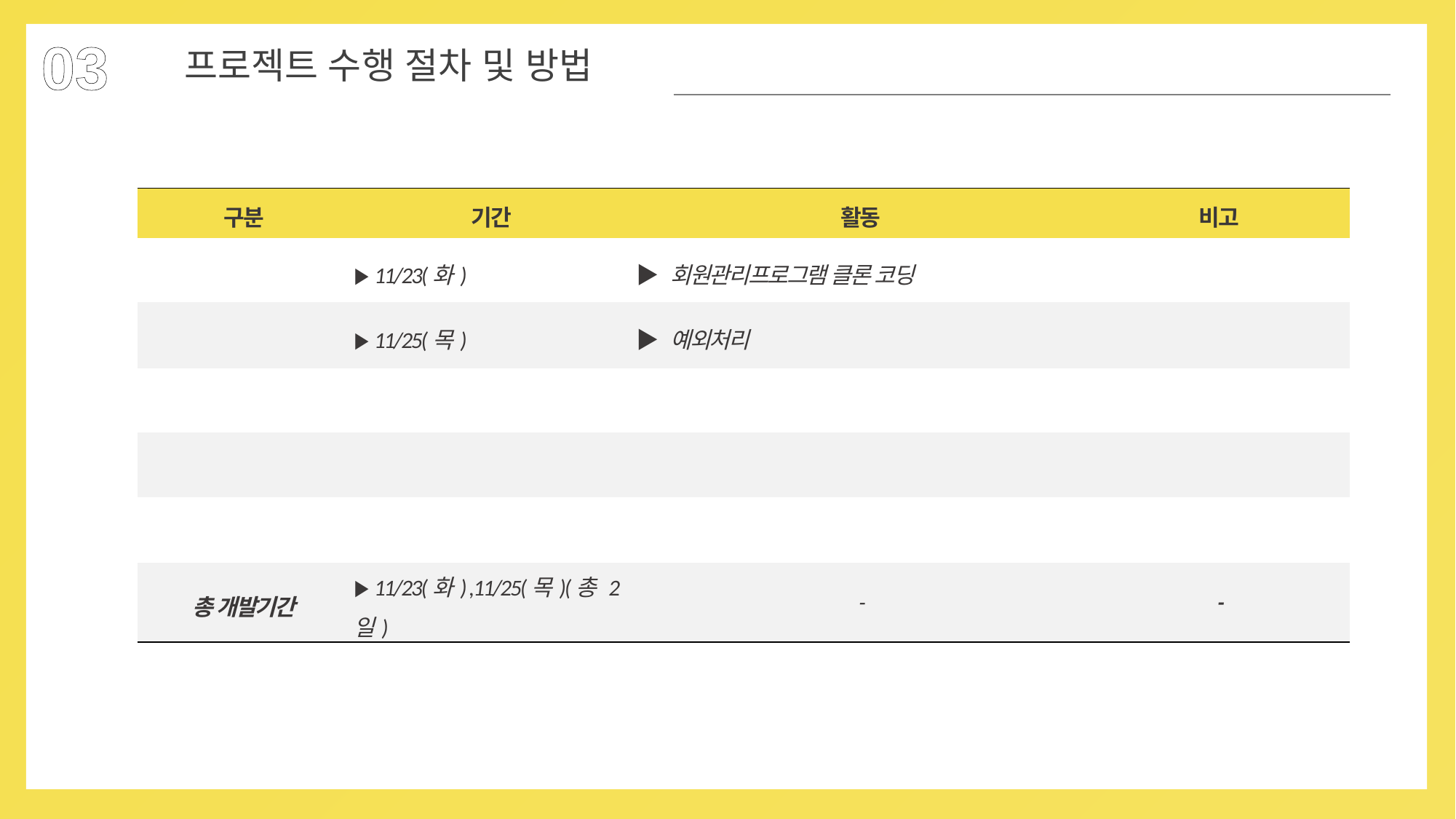

03

프로젝트 수행 절차 및 방법
| 구분 | 기간 | 활동 | 비고 |
| --- | --- | --- | --- |
|  | ▶ 11/23(화) | ▶ 회원관리프로그램 클론 코딩 |  |
|  | ▶ 11/25(목) | ▶ 예외처리 |  |
|  |  |  |  |
|  |  |  |  |
|  |  |  |  |
| 총 개발기간 | ▶ 11/23(화) ,11/25(목)(총 2일) | - | - |